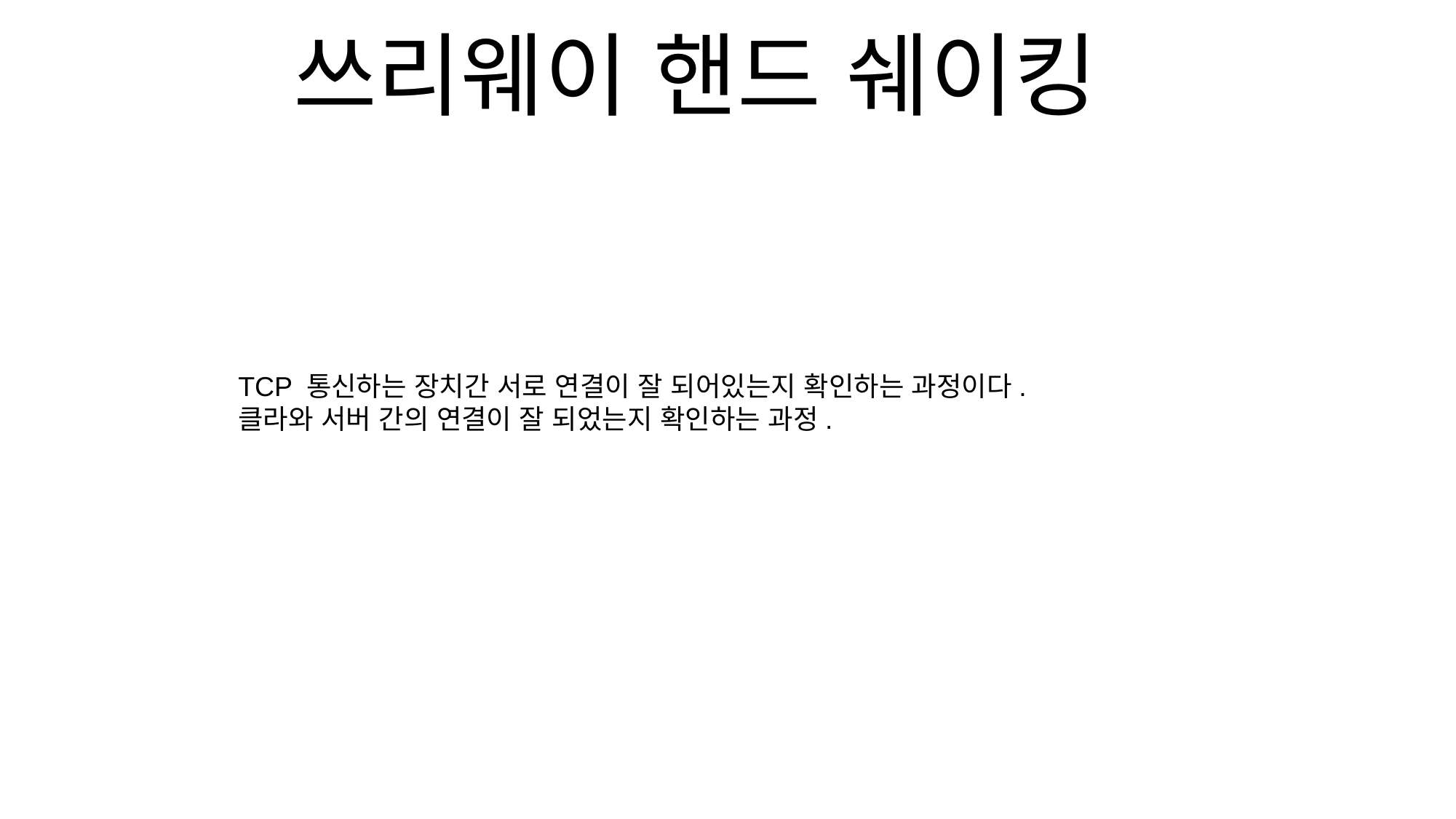

# 쓰리웨이 핸드 쉐이킹
TCP 통신하는 장치간 서로 연결이 잘 되어있는지 확인하는 과정이다.
클라와 서버 간의 연결이 잘 되었는지 확인하는 과정.